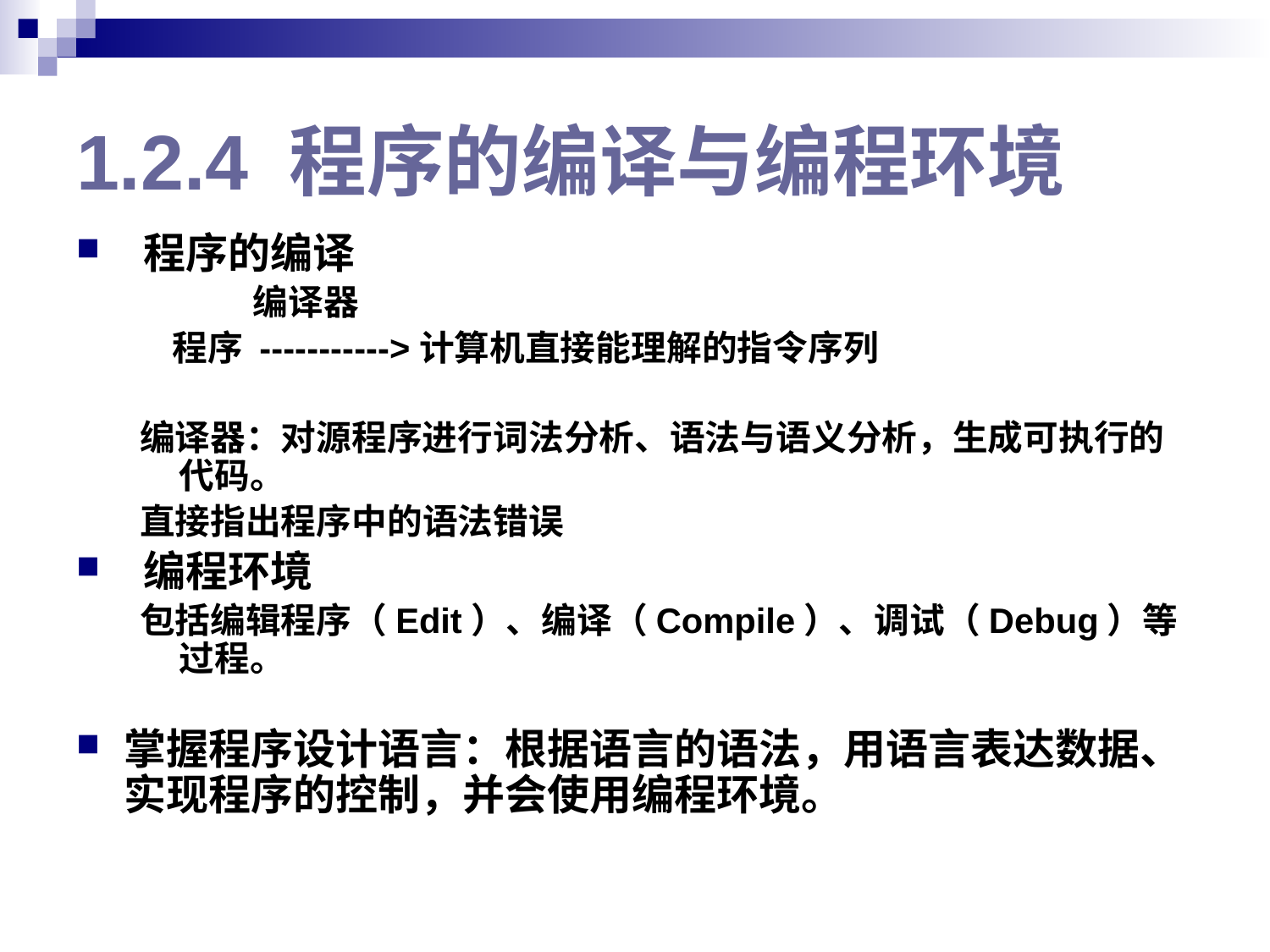

# 1.2.4 程序的编译与编程环境
 程序的编译
             编译器
   程序 ----------->计算机直接能理解的指令序列

编译器：对源程序进行词法分析、语法与语义分析，生成可执行的代码。
直接指出程序中的语法错误
 编程环境
包括编辑程序（Edit）、编译（Compile）、调试（Debug）等过程。

掌握程序设计语言：根据语言的语法，用语言表达数据、实现程序的控制，并会使用编程环境。